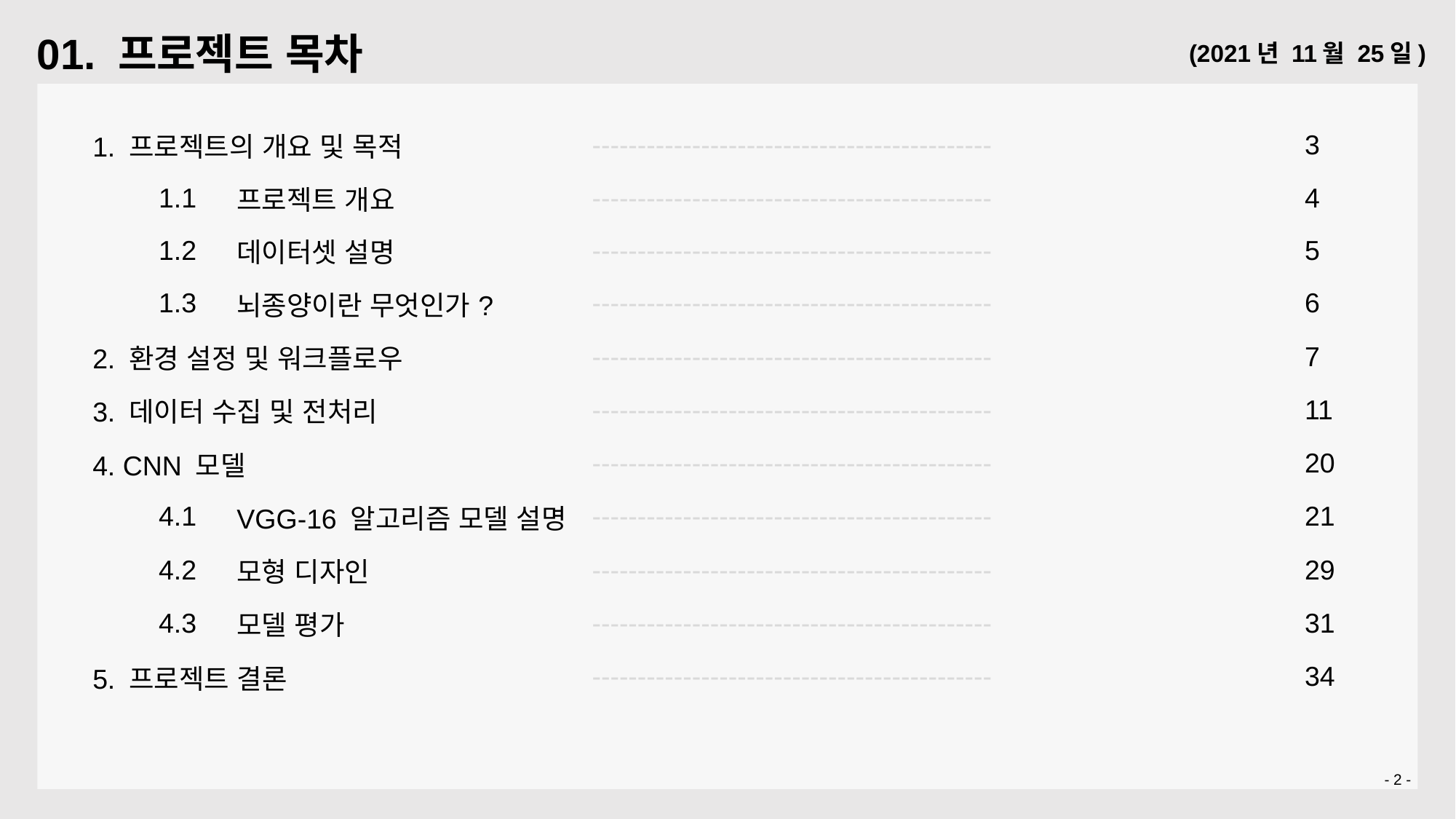

01. 프로젝트 목차
(2021년 11월 25일)
| 1. 프로젝트의 개요 및 목적 |  |  | -------------------------------------------- | 3 |
| --- | --- | --- | --- | --- |
|  | 1.1 | 프로젝트 개요 | -------------------------------------------- | 4 |
|  | 1.2 | 데이터셋 설명 | -------------------------------------------- | 5 |
|  | 1.3 | 뇌종양이란 무엇인가? | -------------------------------------------- | 6 |
| 2. 환경 설정 및 워크플로우 |  |  | -------------------------------------------- | 7 |
| 3. 데이터 수집 및 전처리 |  |  | -------------------------------------------- | 11 |
| 4. CNN 모델 |  |  | -------------------------------------------- | 20 |
|  | 4.1 | VGG-16 알고리즘 모델 설명 | -------------------------------------------- | 21 |
|  | 4.2 | 모형 디자인 | -------------------------------------------- | 29 |
|  | 4.3 | 모델 평가 | -------------------------------------------- | 31 |
| 5. 프로젝트 결론 |  |  | -------------------------------------------- | 34 |
- 2 -